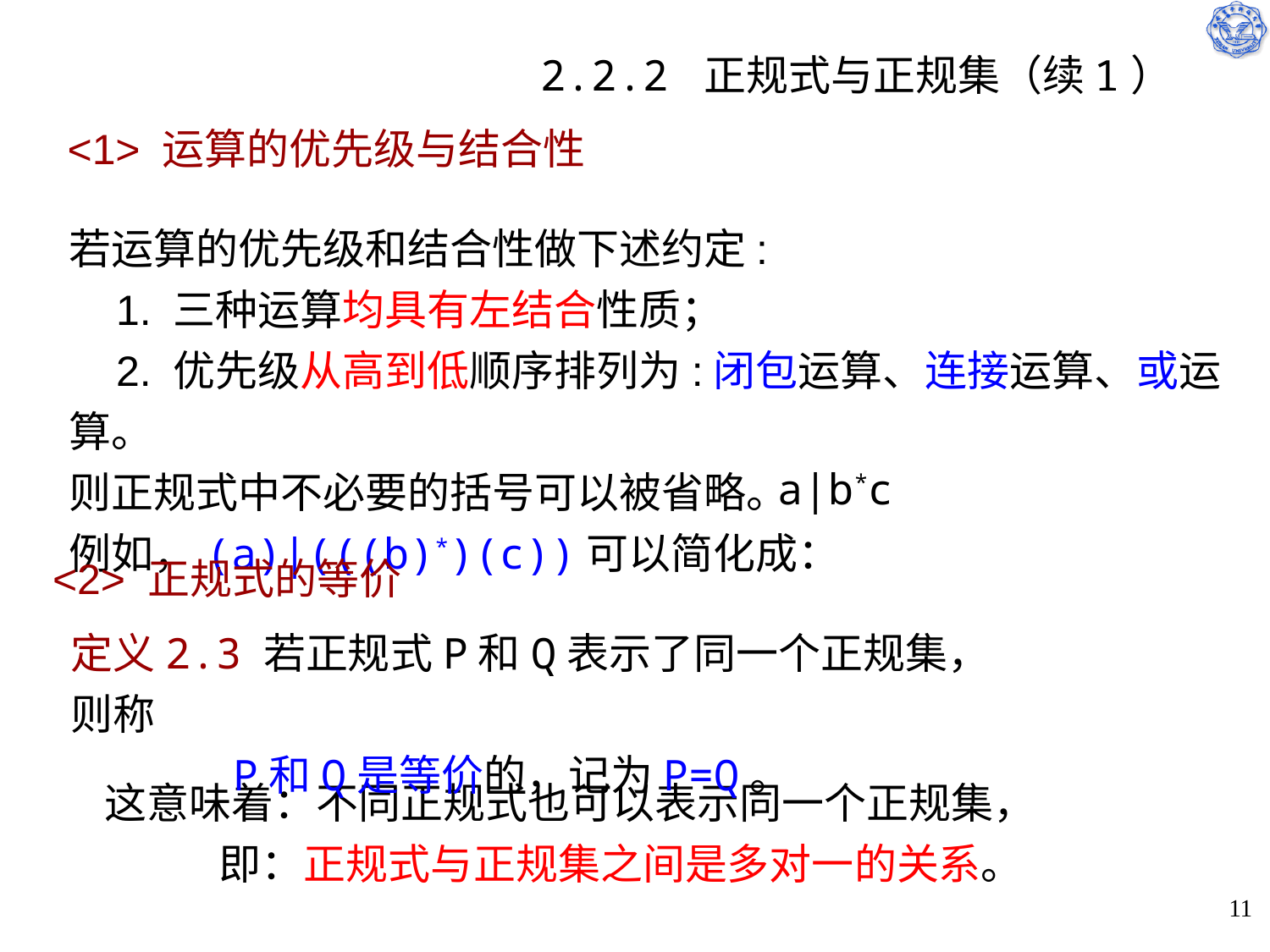

# 2.2.2 正规式与正规集（续1）
<1> 运算的优先级与结合性
若运算的优先级和结合性做下述约定:
    1. 三种运算均具有左结合性质；
    2. 优先级从高到低顺序排列为:闭包运算、连接运算、或运算。
则正规式中不必要的括号可以被省略。
例如，(a)|(((b)*)(c))可以简化成：
a|b*c
<2> 正规式的等价
定义2.3 若正规式P和Q表示了同一个正规集，则称
                P和Q是等价的，记为P=Q。
 这意味着：不同正规式也可以表示同一个正规集，
             即：正规式与正规集之间是多对一的关系。
11